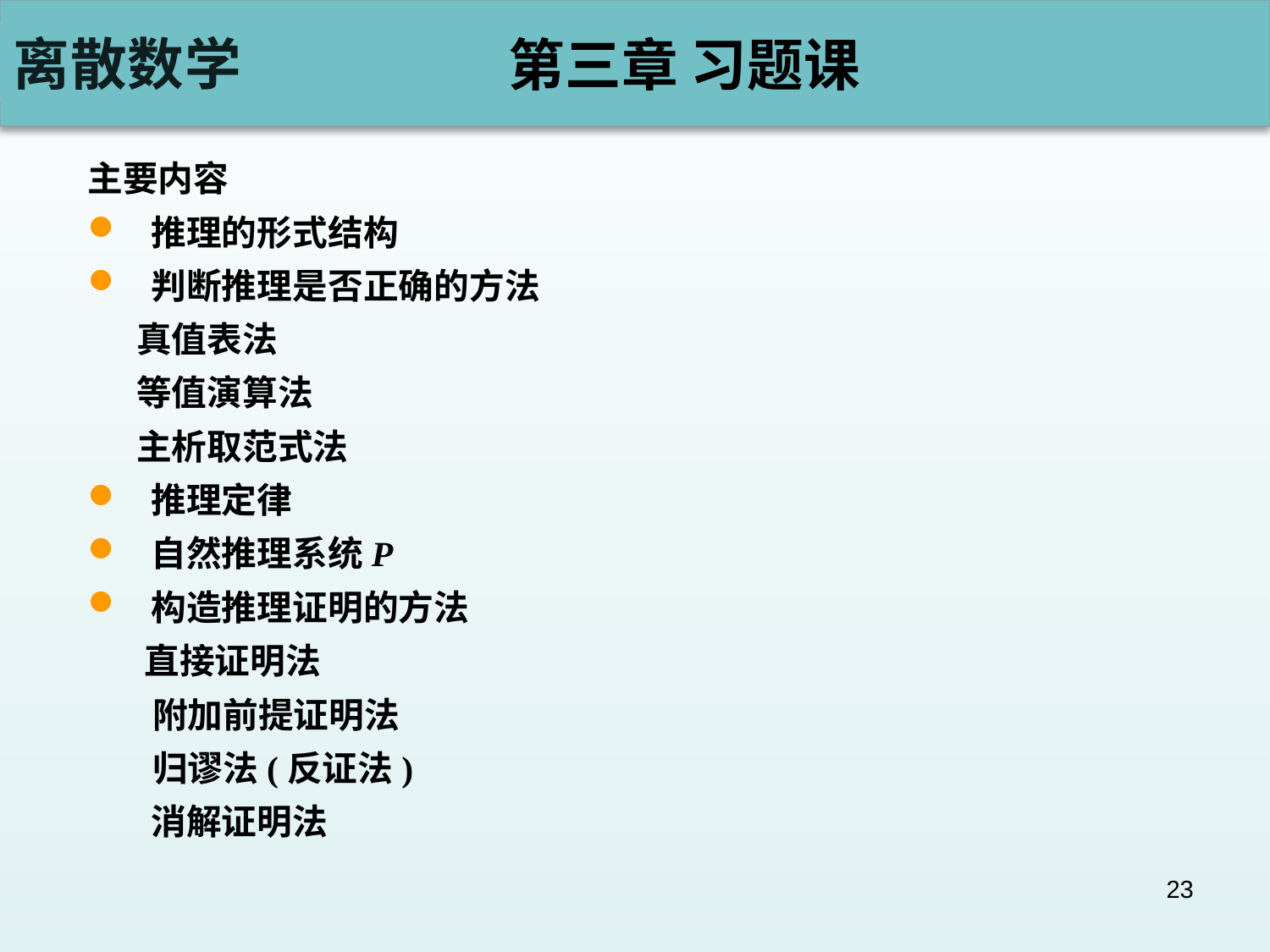

# 第三章 习题课
主要内容
推理的形式结构
判断推理是否正确的方法
     真值表法
     等值演算法
     主析取范式法
推理定律
自然推理系统P
构造推理证明的方法
      直接证明法
       附加前提证明法
       归谬法(反证法)
	消解证明法
23